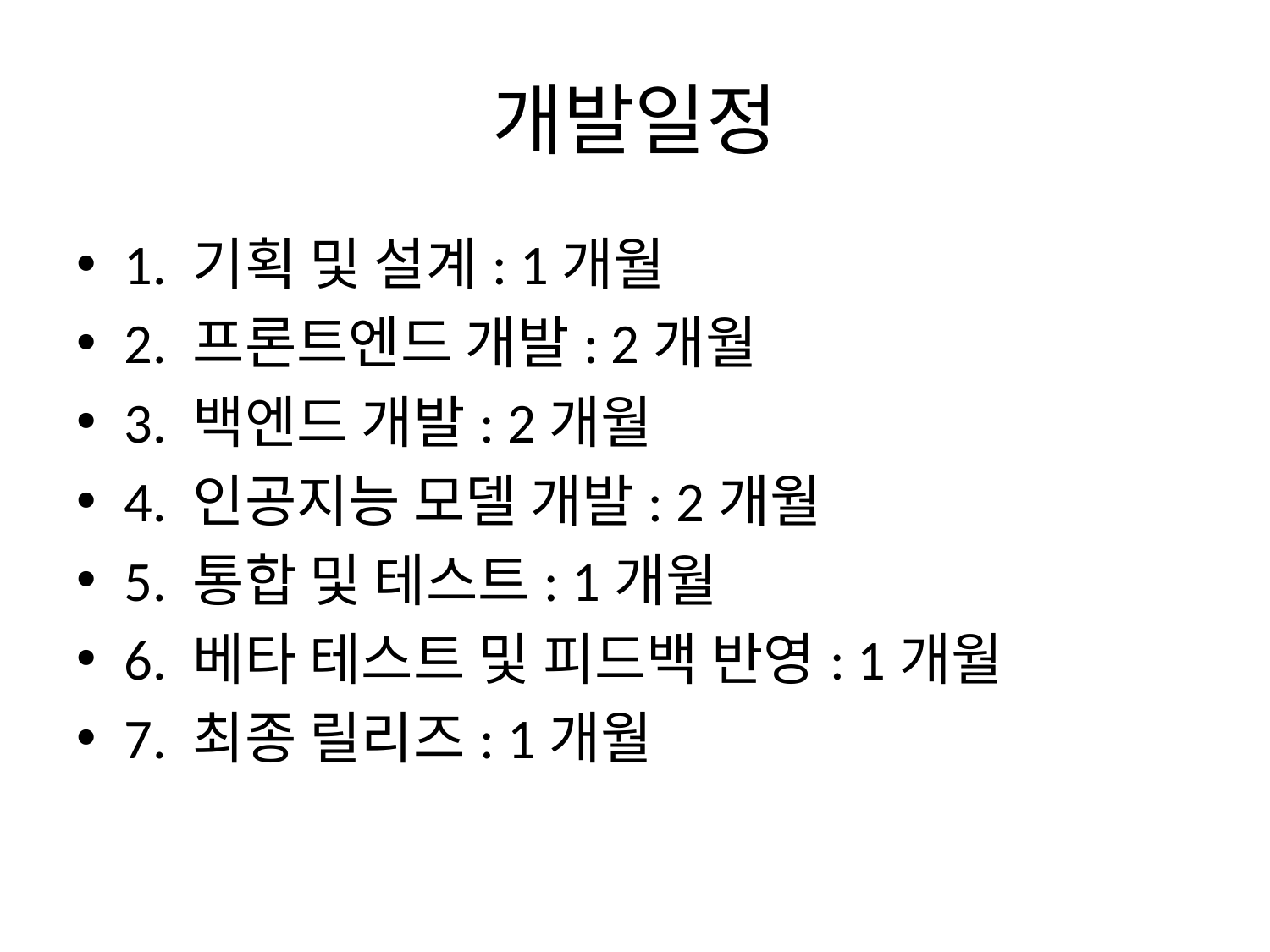

# 개발일정
1. 기획 및 설계: 1개월
2. 프론트엔드 개발: 2개월
3. 백엔드 개발: 2개월
4. 인공지능 모델 개발: 2개월
5. 통합 및 테스트: 1개월
6. 베타 테스트 및 피드백 반영: 1개월
7. 최종 릴리즈: 1개월